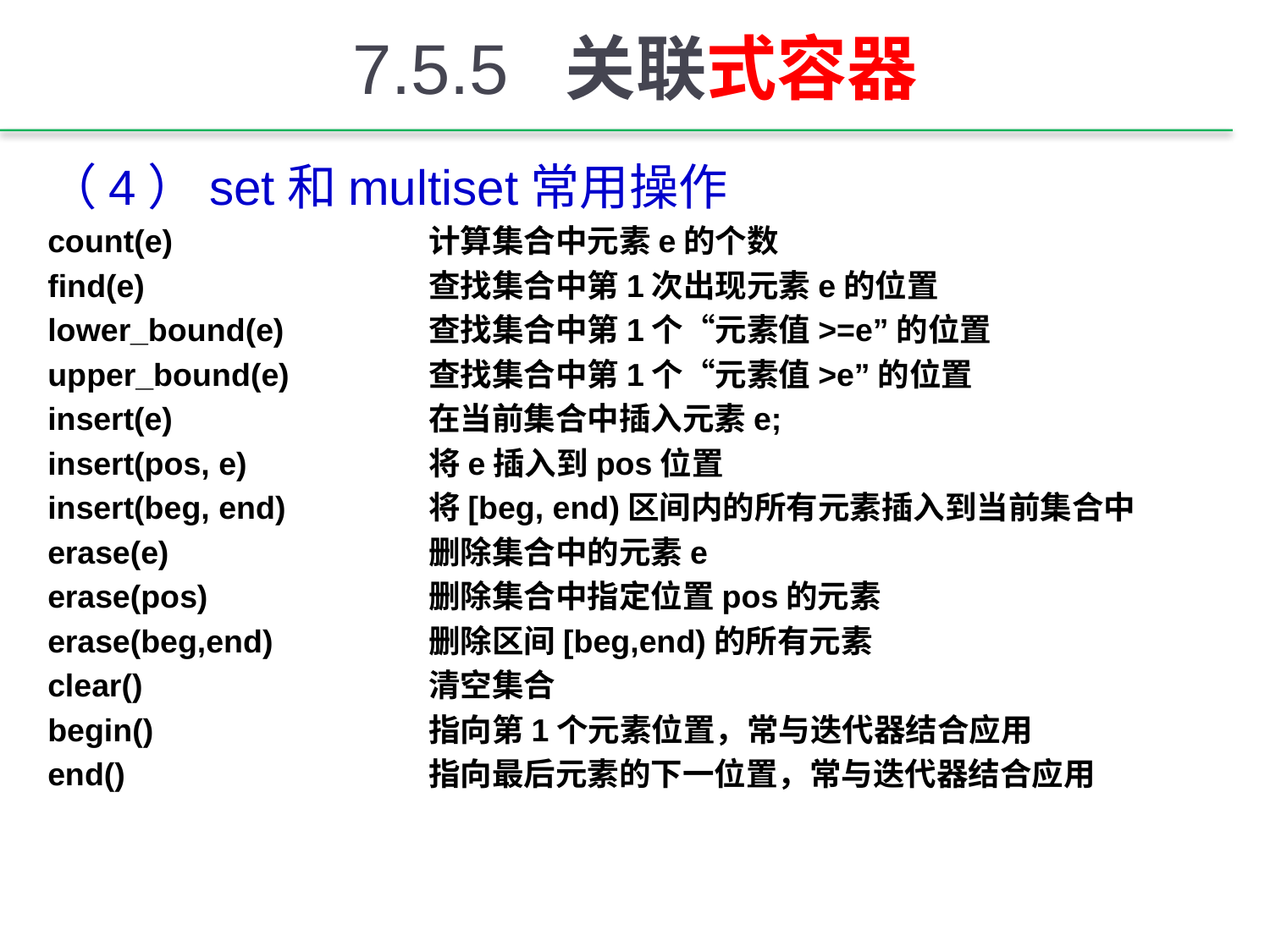

# 7.5.5  关联式容器
（4）set和multiset常用操作
count(e)			计算集合中元素e的个数
find(e)			查找集合中第1次出现元素e的位置
lower_bound(e)		查找集合中第1个“元素值>=e”的位置
upper_bound(e)		查找集合中第1个“元素值>e”的位置
insert(e)			在当前集合中插入元素e;
insert(pos, e) 		将e插入到pos位置
insert(beg, end)		将[beg, end)区间内的所有元素插入到当前集合中
erase(e)			删除集合中的元素e
erase(pos)		删除集合中指定位置pos的元素
erase(beg,end)		删除区间[beg,end)的所有元素
clear()			清空集合
begin()			指向第1个元素位置，常与迭代器结合应用
end()			指向最后元素的下一位置，常与迭代器结合应用